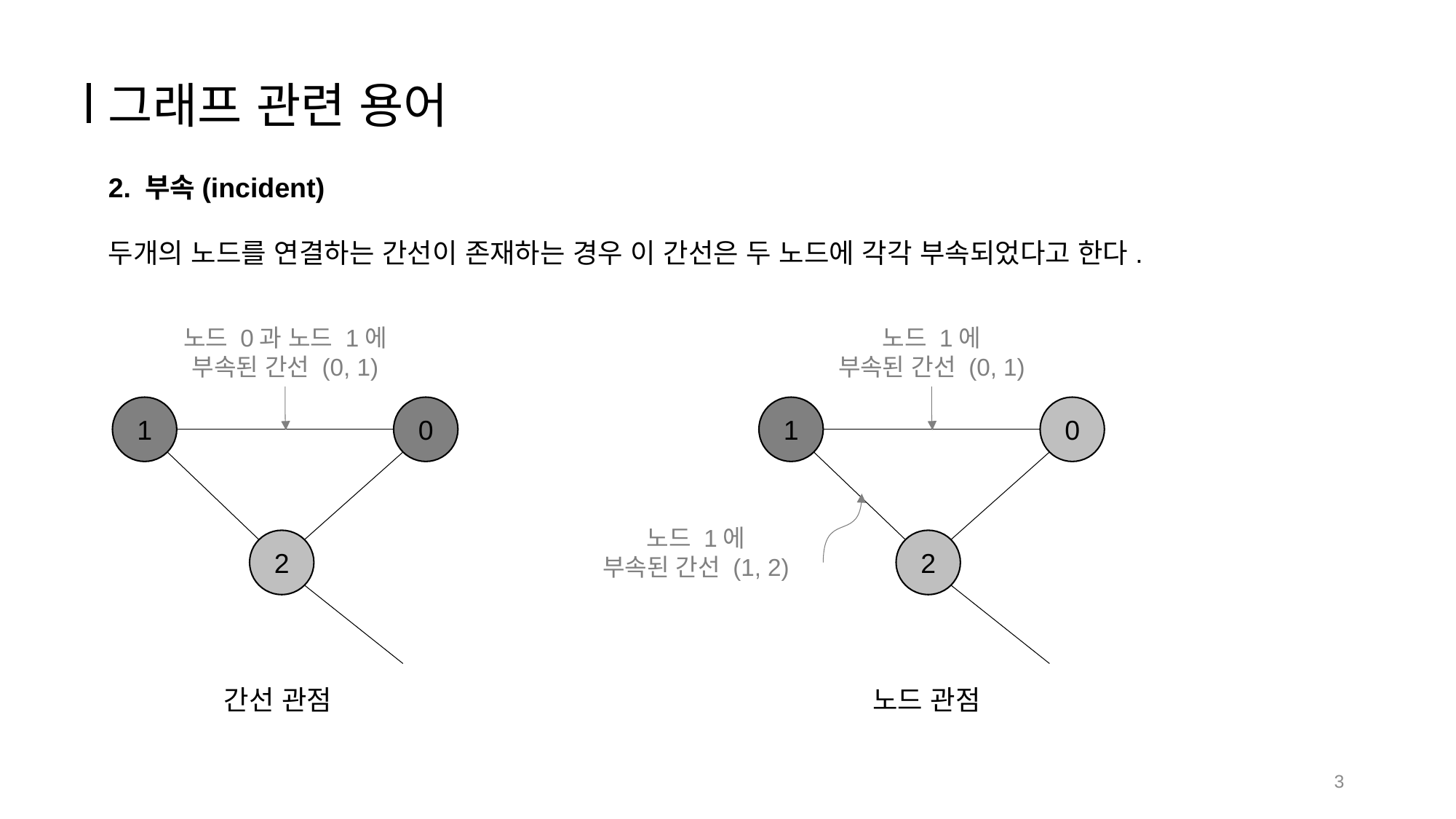

그래프 관련 용어
2. 부속(incident)

두개의 노드를 연결하는 간선이 존재하는 경우 이 간선은 두 노드에 각각 부속되었다고 한다.
노드 0과 노드 1에
부속된 간선 (0, 1)
노드 1에
부속된 간선 (0, 1)
1
0
1
0
노드 1에
부속된 간선 (1, 2)
2
2
간선 관점
노드 관점
3